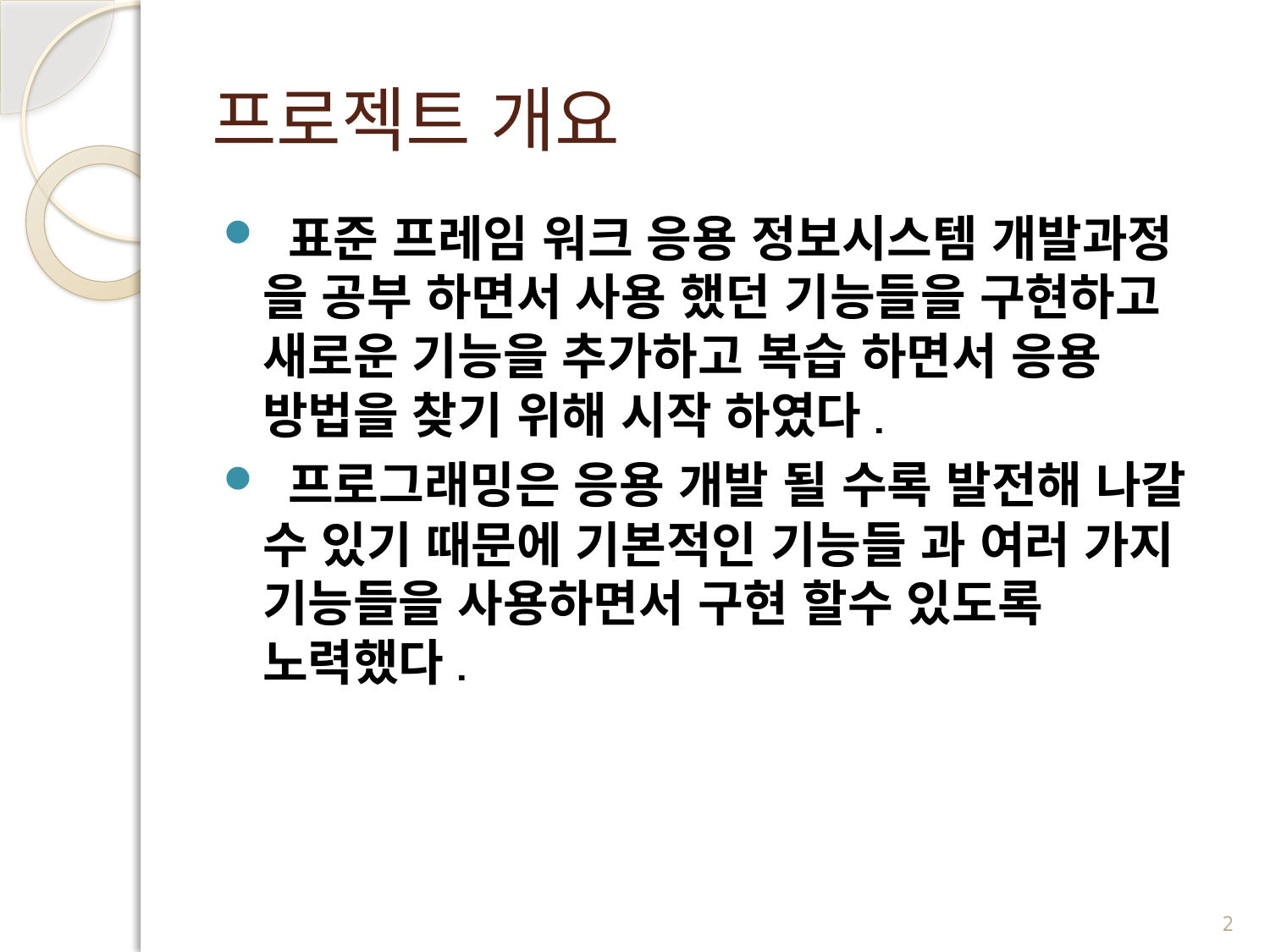

# 프로젝트 개요
 표준 프레임 워크 응용 정보시스템 개발과정 을 공부 하면서 사용 했던 기능들을 구현하고 새로운 기능을 추가하고 복습 하면서 응용 방법을 찾기 위해 시작 하였다.
 프로그래밍은 응용 개발 될 수록 발전해 나갈 수 있기 때문에 기본적인 기능들 과 여러 가지 기능들을 사용하면서 구현 할수 있도록 노력했다.

2